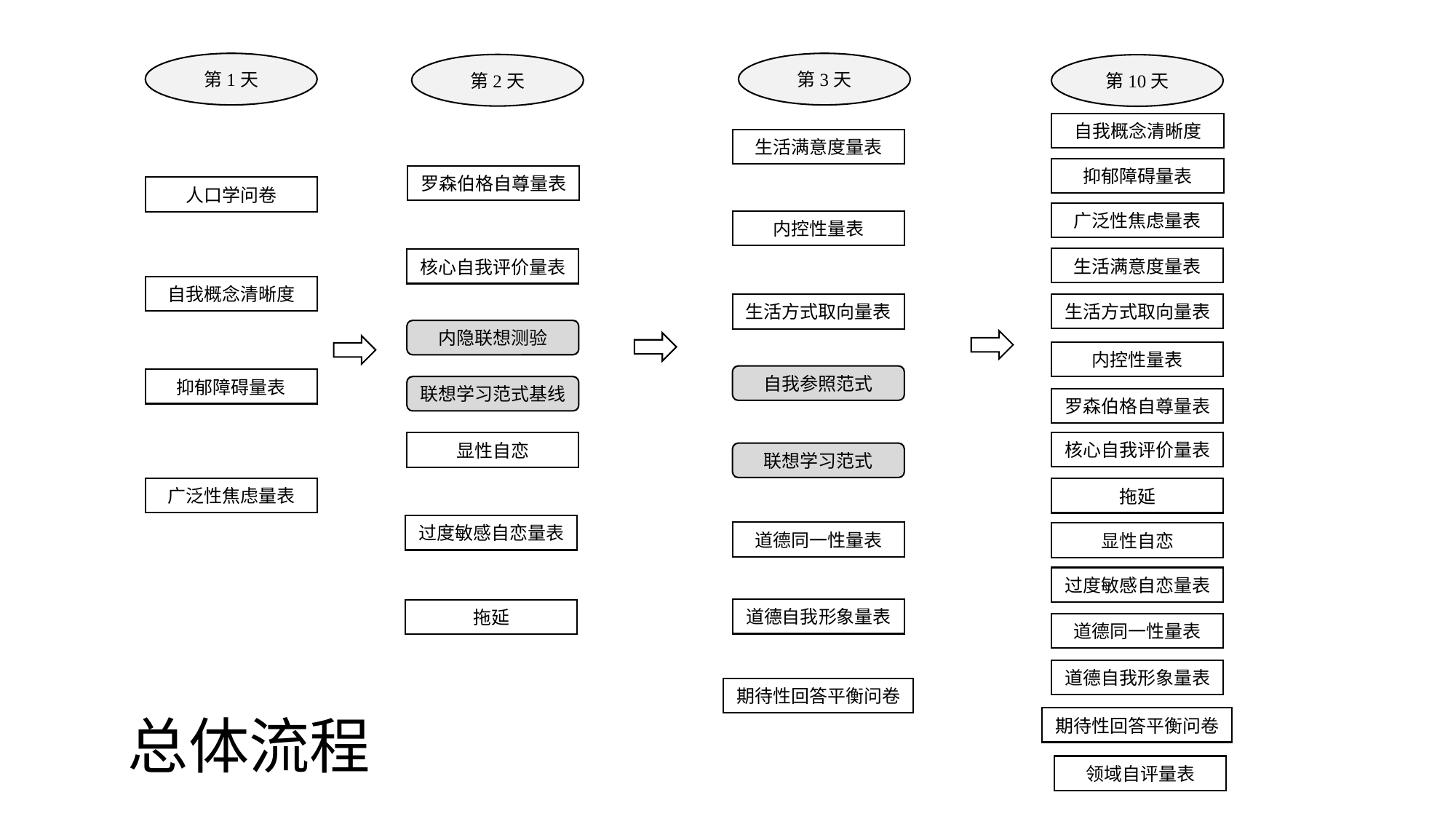

第1天
第3天
第2天
生活满意度量表
罗森伯格自尊量表
人口学问卷
内控性量表
核心自我评价量表
自我概念清晰度
生活方式取向量表
内隐联想测验

自我参照范式
抑郁障碍量表
显性自恋
联想学习范式
广泛性焦虑量表
过度敏感自恋量表
道德同一性量表
道德自我形象量表
拖延
期待性回答平衡问卷
第10天
自我概念清晰度
抑郁障碍量表
广泛性焦虑量表
生活满意度量表
生活方式取向量表

内控性量表
罗森伯格自尊量表
核心自我评价量表
拖延
显性自恋
过度敏感自恋量表
道德同一性量表
道德自我形象量表
期待性回答平衡问卷
联想学习范式基线
总体流程
领域自评量表